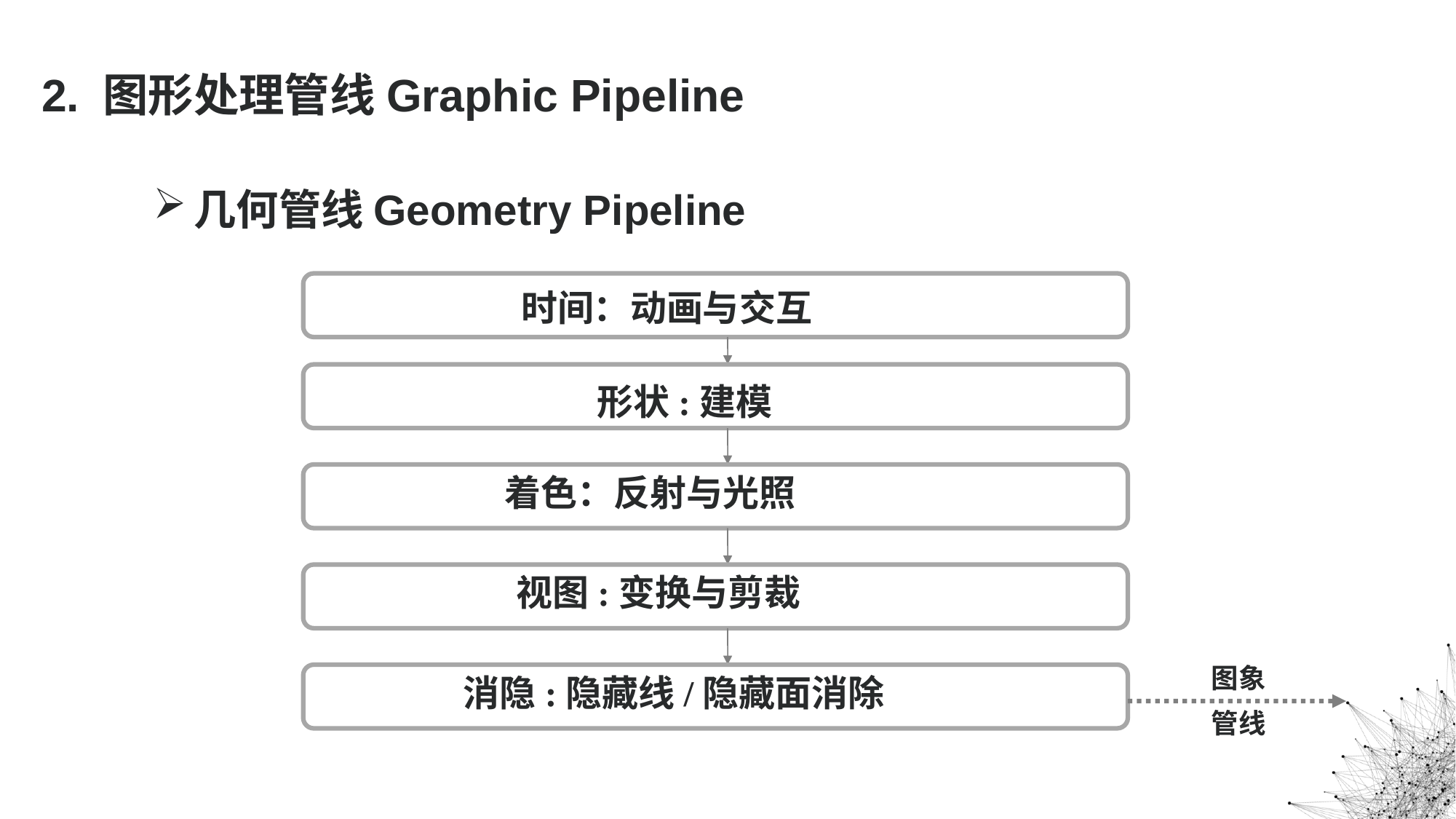

2. 图形处理管线Graphic Pipeline
# 几何管线Geometry Pipeline

时间：动画与交互

     形状:建模

          着色：反射与光照

    视图:变换与剪裁

   消隐:隐藏线/隐藏面消除
图象

管线